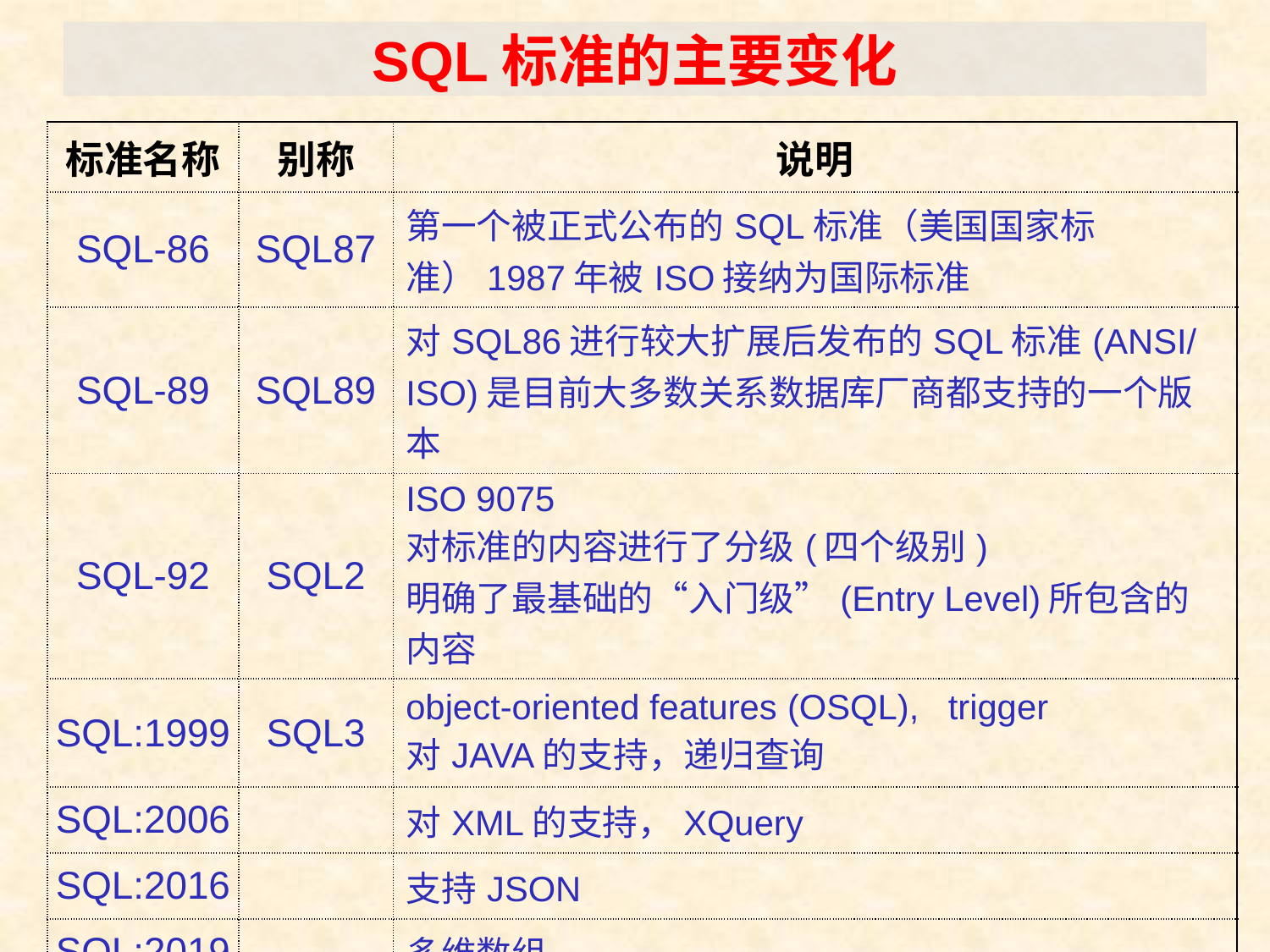

SQL标准的主要变化
| 标准名称 | 别称 | 说明 |
| --- | --- | --- |
| SQL-86 | SQL87 | 第一个被正式公布的SQL标准（美国国家标准）1987年被ISO接纳为国际标准 |
| SQL-89 | SQL89 | 对SQL86进行较大扩展后发布的SQL标准(ANSI/ISO)是目前大多数关系数据库厂商都支持的一个版本 |
| SQL-92 | SQL2 | ISO 9075 对标准的内容进行了分级(四个级别) 明确了最基础的“入门级”(Entry Level)所包含的内容 |
| SQL:1999 | SQL3 | object-oriented features (OSQL), trigger 对JAVA的支持，递归查询 |
| SQL:2006 |  | 对XML的支持，XQuery |
| SQL:2016 |  | 支持JSON |
| SQL:2019 |  | 多维数组 |